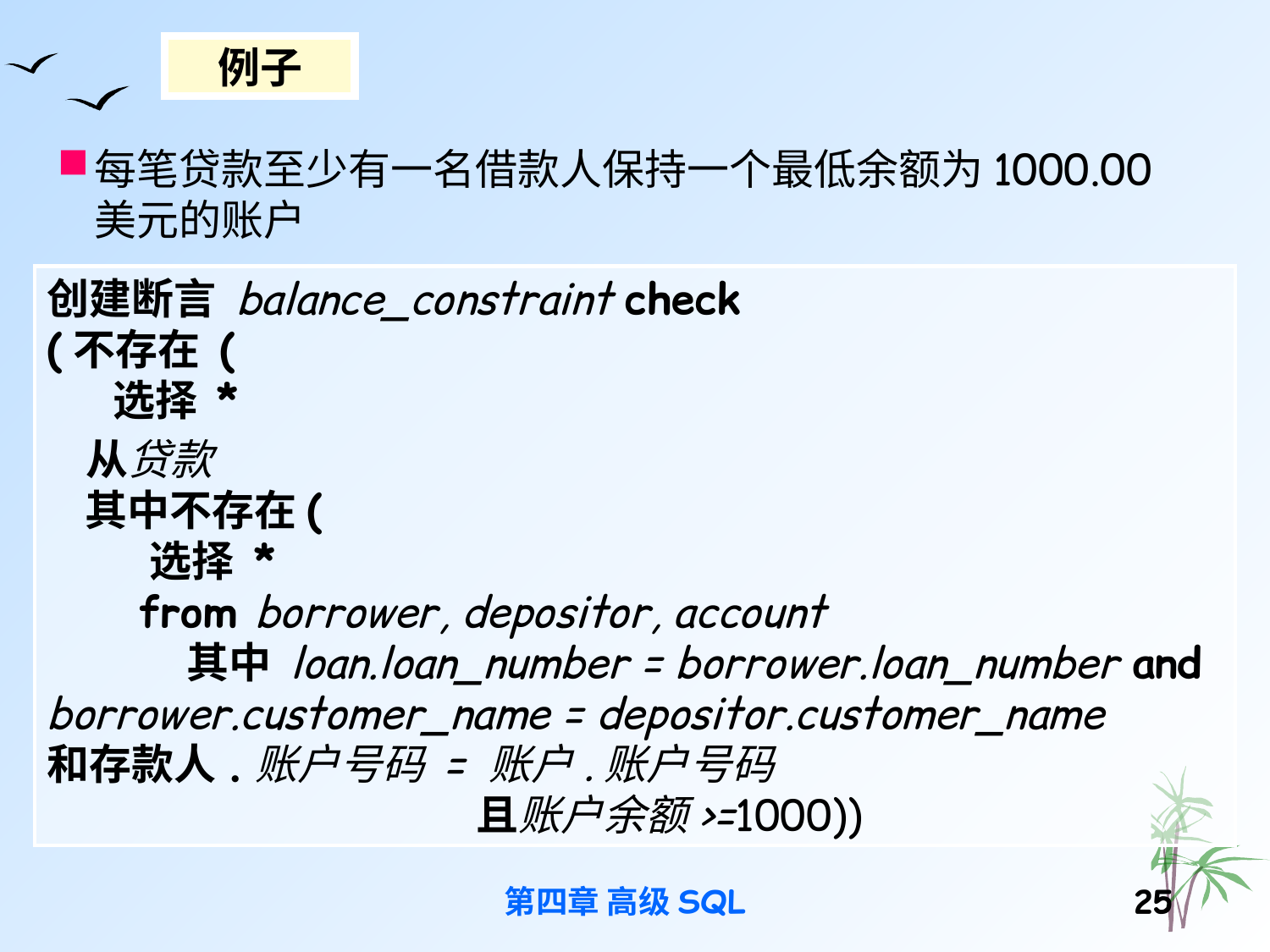

例子
每笔贷款至少有一名借款人保持一个最低余额为1000.00美元的账户
创建断言 balance_constraint check
(不存在 (
   选择 *
   从贷款
    其中不存在(
     选择 *
     from borrower, depositor, account
       其中 loan.loan_number = borrower.loan_number and borrower.customer_name = depositor.customer_name
和存款人.账户号码 = 账户.账户号码
                                             且账户余额>=1000))
第四章 高级SQL
25